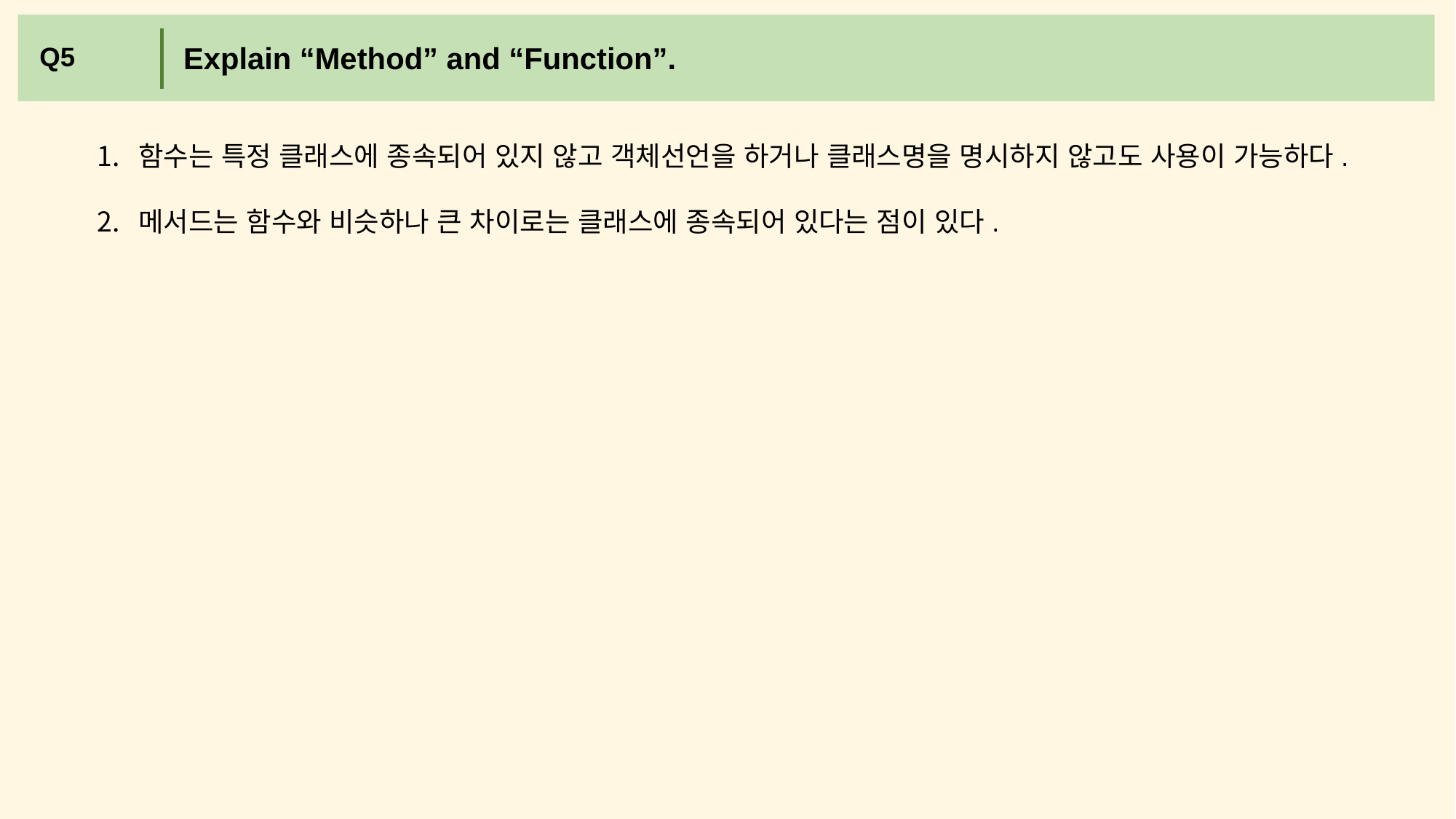

Q5
Explain “Method” and “Function”.
함수는 특정 클래스에 종속되어 있지 않고 객체선언을 하거나 클래스명을 명시하지 않고도 사용이 가능하다.

메서드는 함수와 비슷하나 큰 차이로는 클래스에 종속되어 있다는 점이 있다.